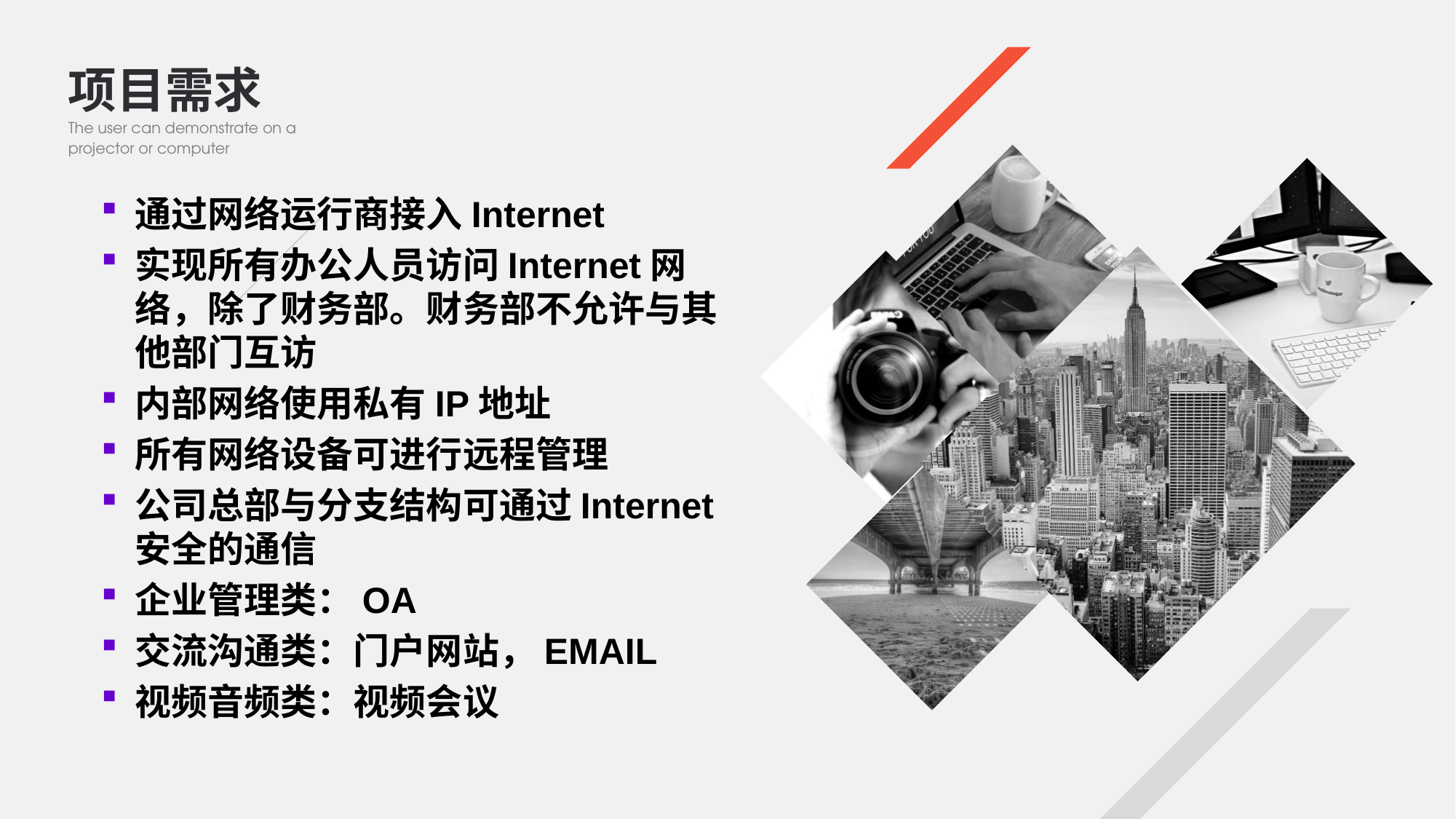

项目需求
The user can demonstrate on a projector or computer

通过网络运行商接入Internet
实现所有办公人员访问Internet网络，除了财务部。财务部不允许与其他部门互访
内部网络使用私有IP地址
所有网络设备可进行远程管理
公司总部与分支结构可通过Internet安全的通信
企业管理类：OA
交流沟通类：门户网站，EMAIL
视频音频类：视频会议